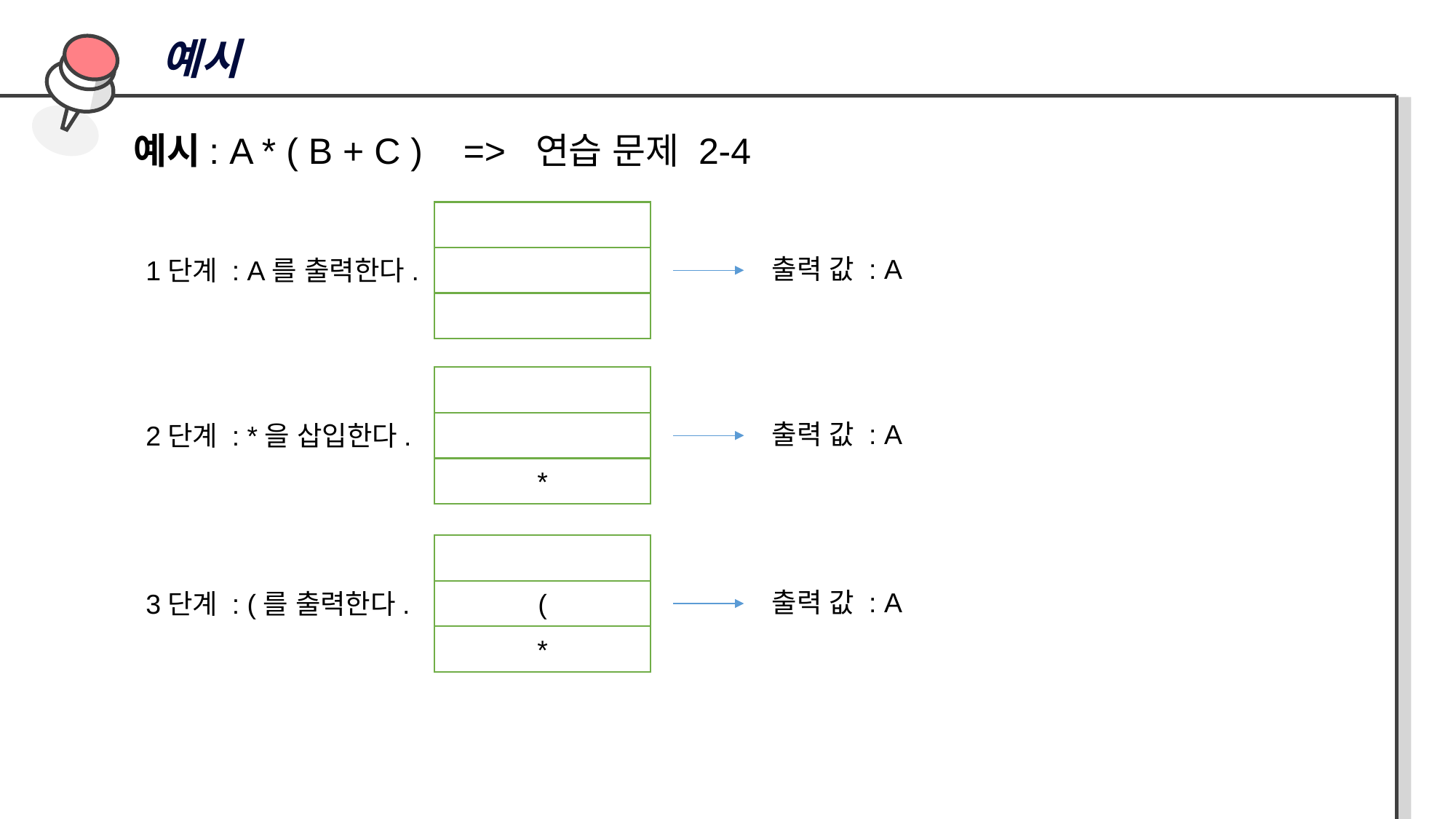

예시

예시: A * ( B + C )    =>  연습 문제 2-4

1단계 : A를 출력한다.
출력 값 : A

*
2단계 : *을 삽입한다.
출력 값 : A

(
*
3단계 : (를 출력한다.
출력 값 : A